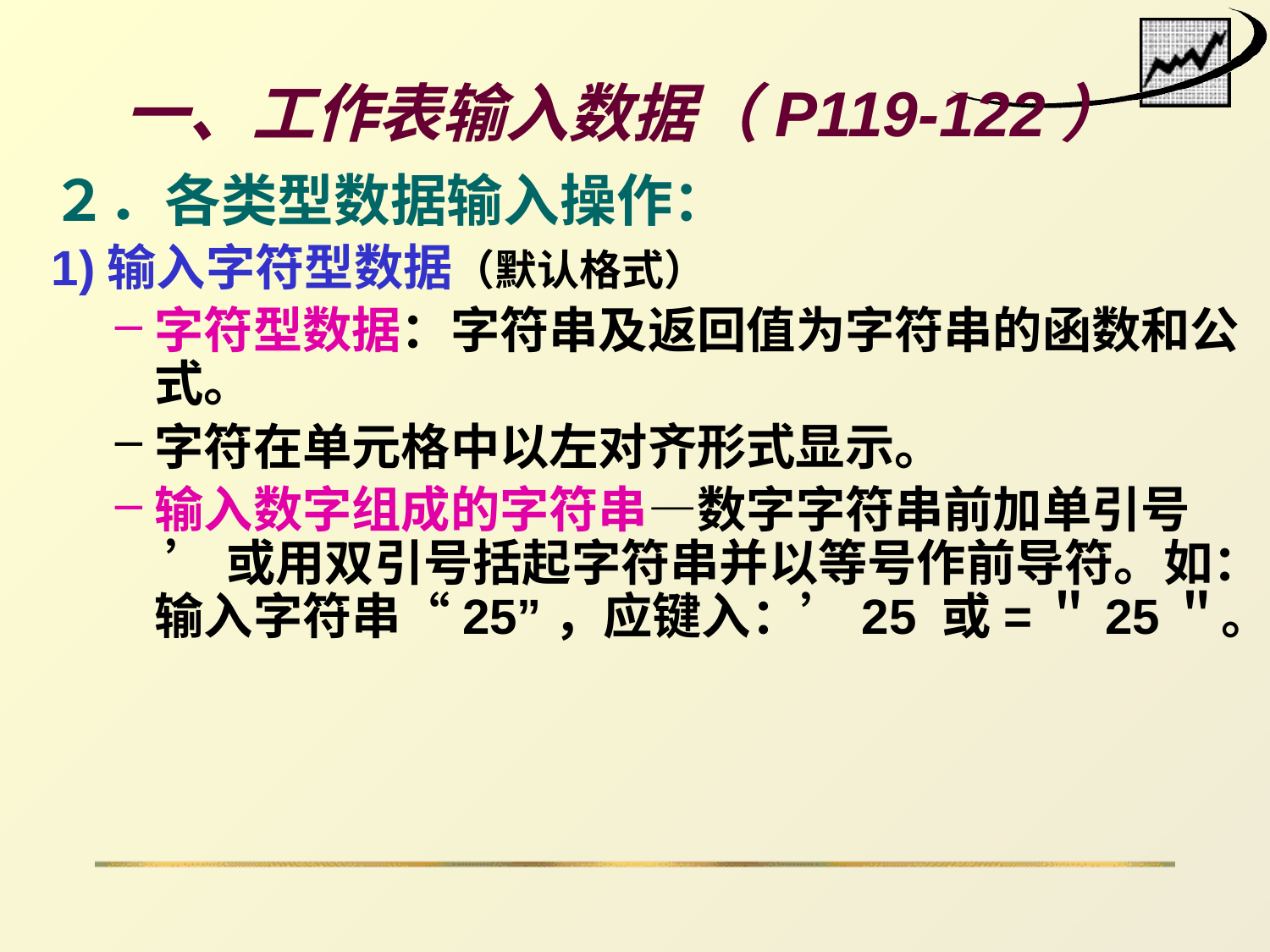

一、工作表输入数据（P119-122）
２．各类型数据输入操作：
1)输入字符型数据（默认格式）
字符型数据：字符串及返回值为字符串的函数和公式。
字符在单元格中以左对齐形式显示。
输入数字组成的字符串—数字字符串前加单引号 ’ 或用双引号括起字符串并以等号作前导符。如：输入字符串“25”，应键入：’25 或=＂25＂。